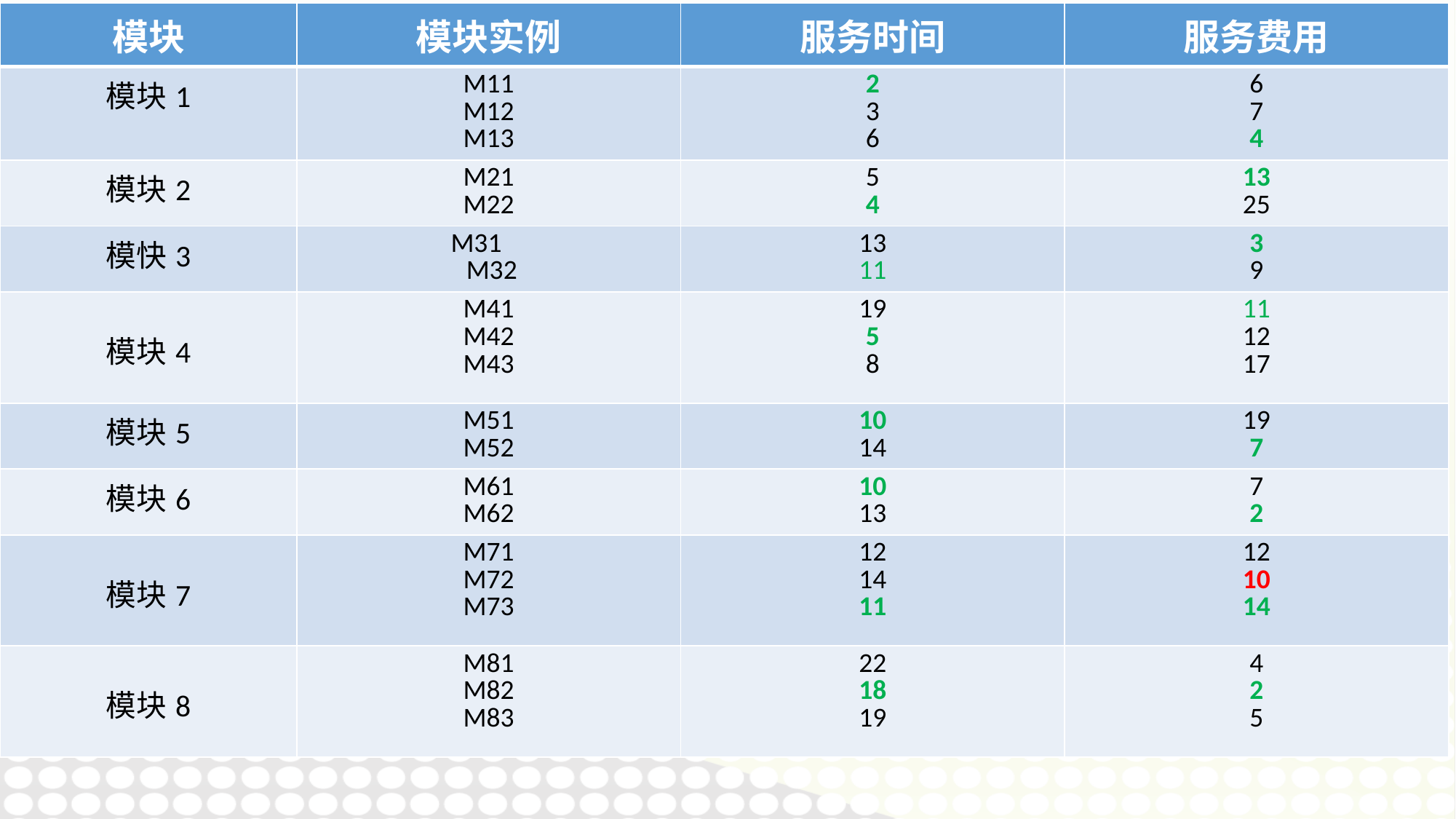

| 模块 | 模块实例 | 服务时间 | 服务费用 |
| --- | --- | --- | --- |
| 模块1 | M11 M12 M13 | 2 3 6 | 6 7 4 |
| 模块2 | M21 M22 | 5 4 | 13 25 |
| 模快3 | M31 M32 | 13 11 | 3 9 |
| 模块4 | M41 M42 M43 | 19 5 8 | 11 12 17 |
| 模块5 | M51 M52 | 10 14 | 19 7 |
| 模块6 | M61 M62 | 10 13 | 7 2 |
| 模块7 | M71 M72 M73 | 12 14 11 | 12 10 14 |
| 模块8 | M81 M82 M83 | 22 18 19 | 4 2 5 |